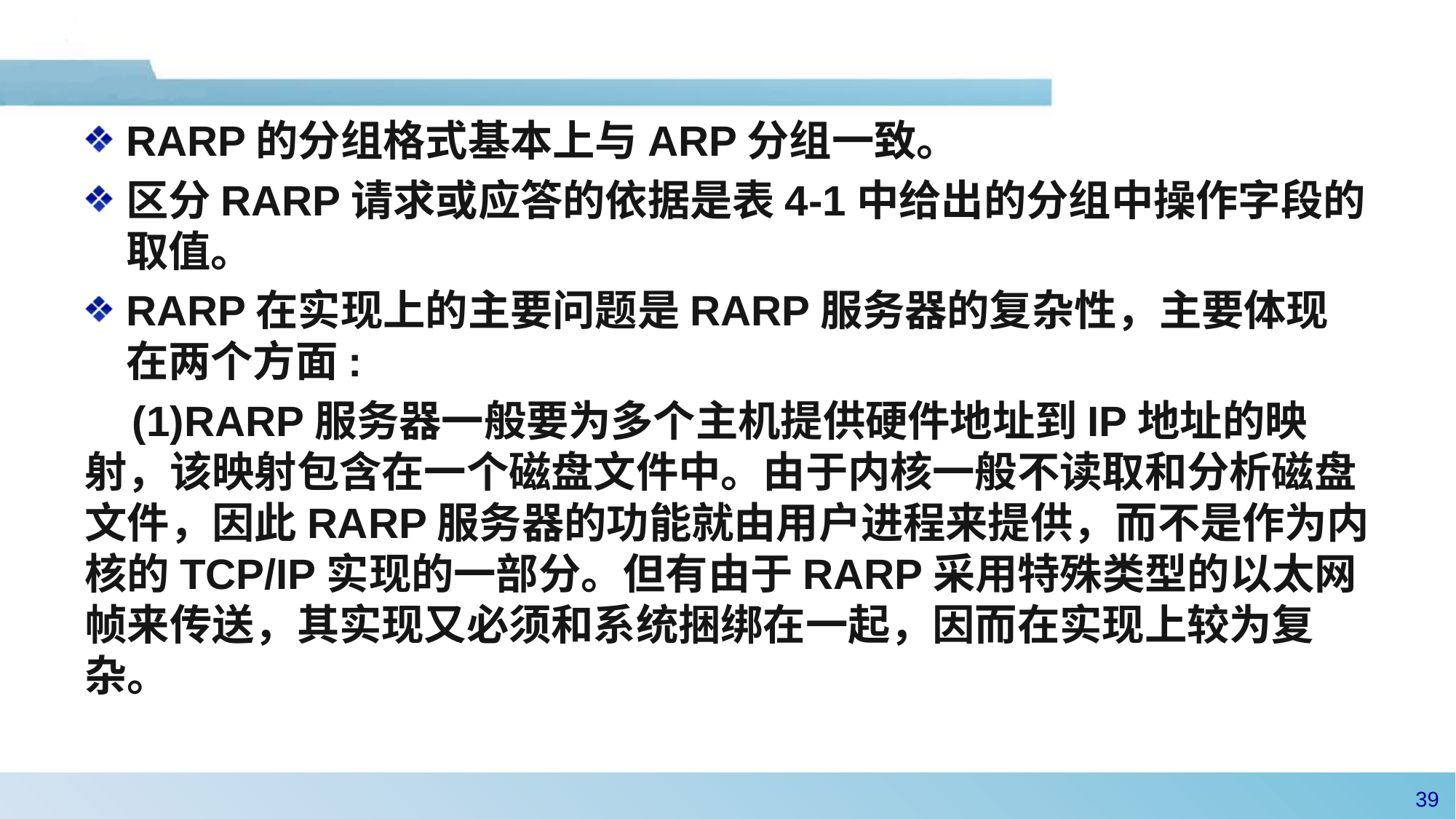

RARP的分组格式基本上与ARP分组一致。
区分RARP请求或应答的依据是表4-1中给出的分组中操作字段的取值。
RARP在实现上的主要问题是RARP服务器的复杂性，主要体现在两个方面:
    (1)RARP服务器一般要为多个主机提供硬件地址到IP地址的映射，该映射包含在一个磁盘文件中。由于内核一般不读取和分析磁盘文件，因此RARP服务器的功能就由用户进程来提供，而不是作为内核的TCP/IP实现的一部分。但有由于RARP采用特殊类型的以太网帧来传送，其实现又必须和系统捆绑在一起，因而在实现上较为复杂。
39